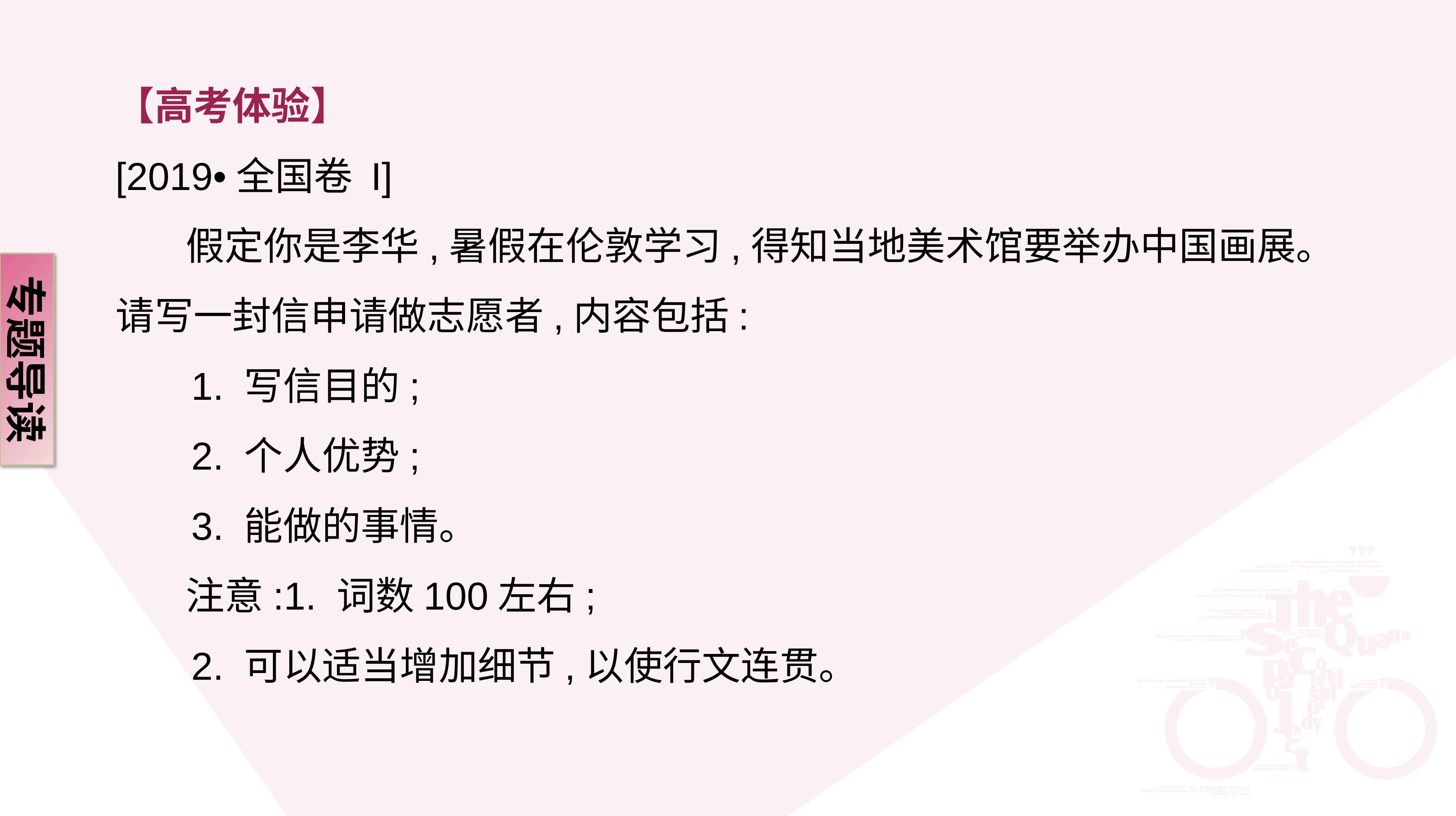

【高考体验】
[2019•全国卷 I]
       假定你是李华,暑假在伦敦学习,得知当地美术馆要举办中国画展。请写一封信申请做志愿者,内容包括:
       1. 写信目的;
       2. 个人优势;
       3. 能做的事情。
       注意:1. 词数100左右;
       2. 可以适当增加细节,以使行文连贯。
专题导读